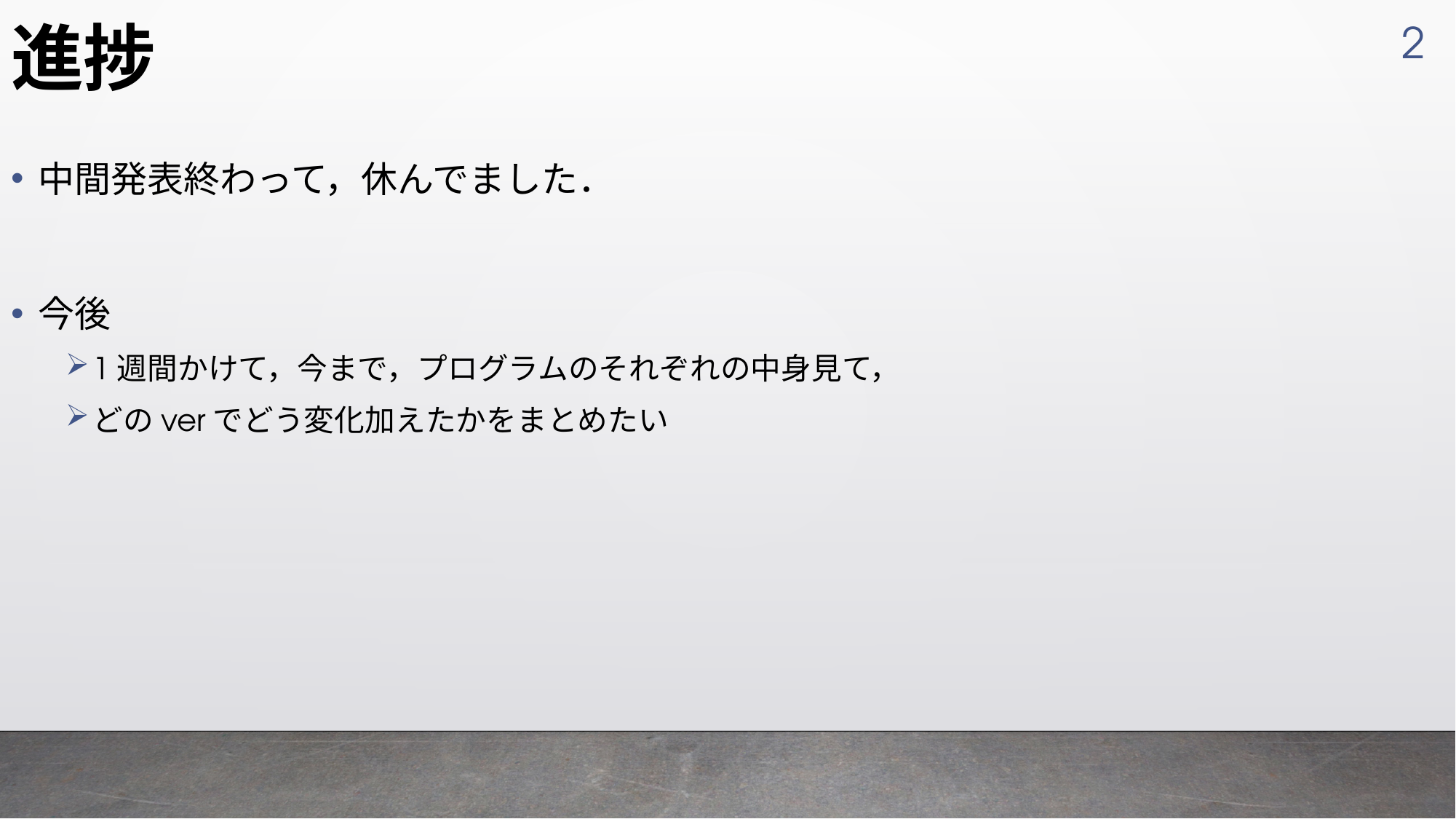

2
# 進捗
中間発表終わって，休んでました．

今後
1週間かけて，今まで，プログラムのそれぞれの中身見て，
どのverでどう変化加えたかをまとめたい